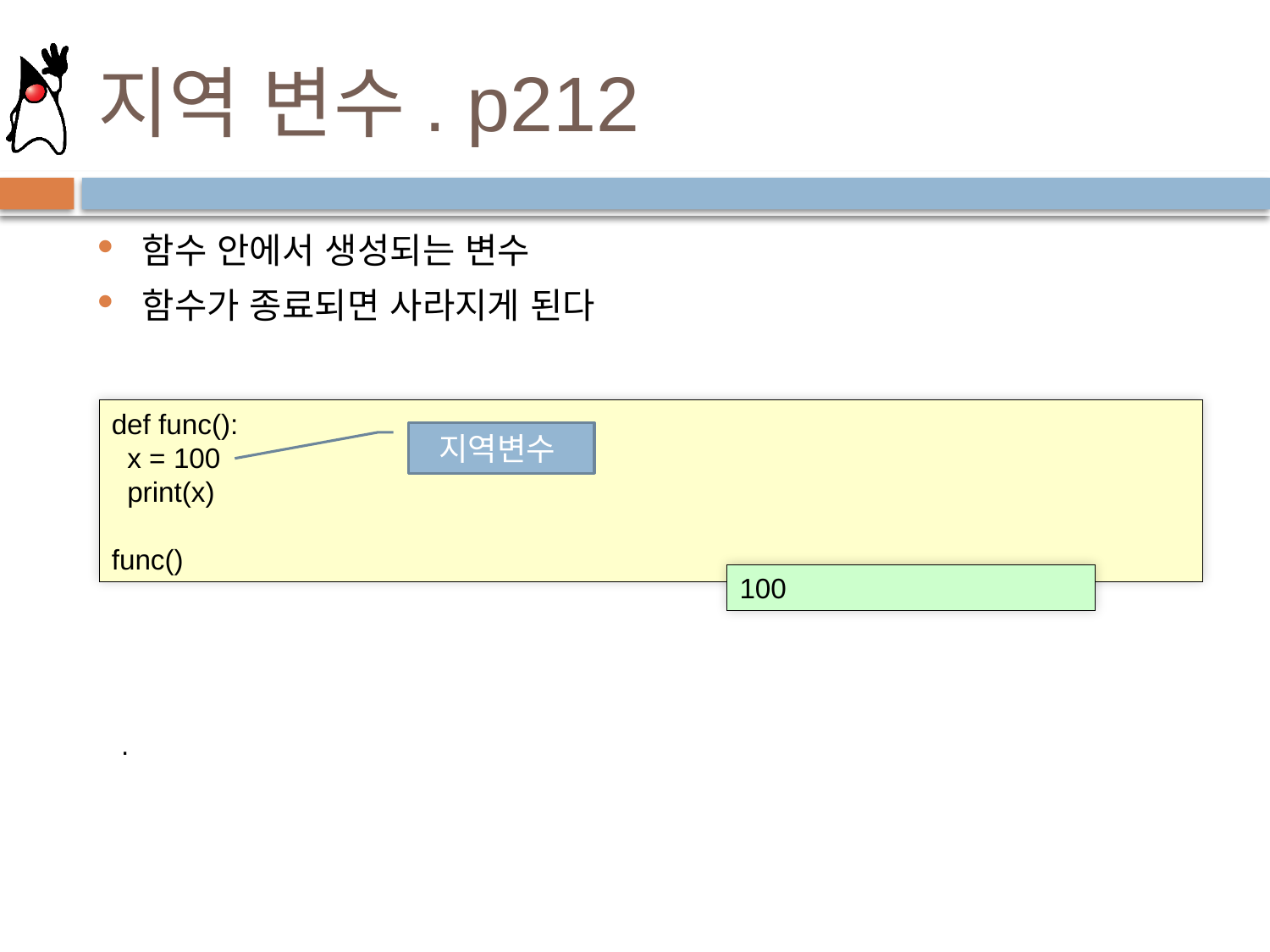

# 지역 변수. p212
함수 안에서 생성되는 변수
함수가 종료되면 사라지게 된다
def func():
  x = 100
  print(x)

func()
지역변수
100
.